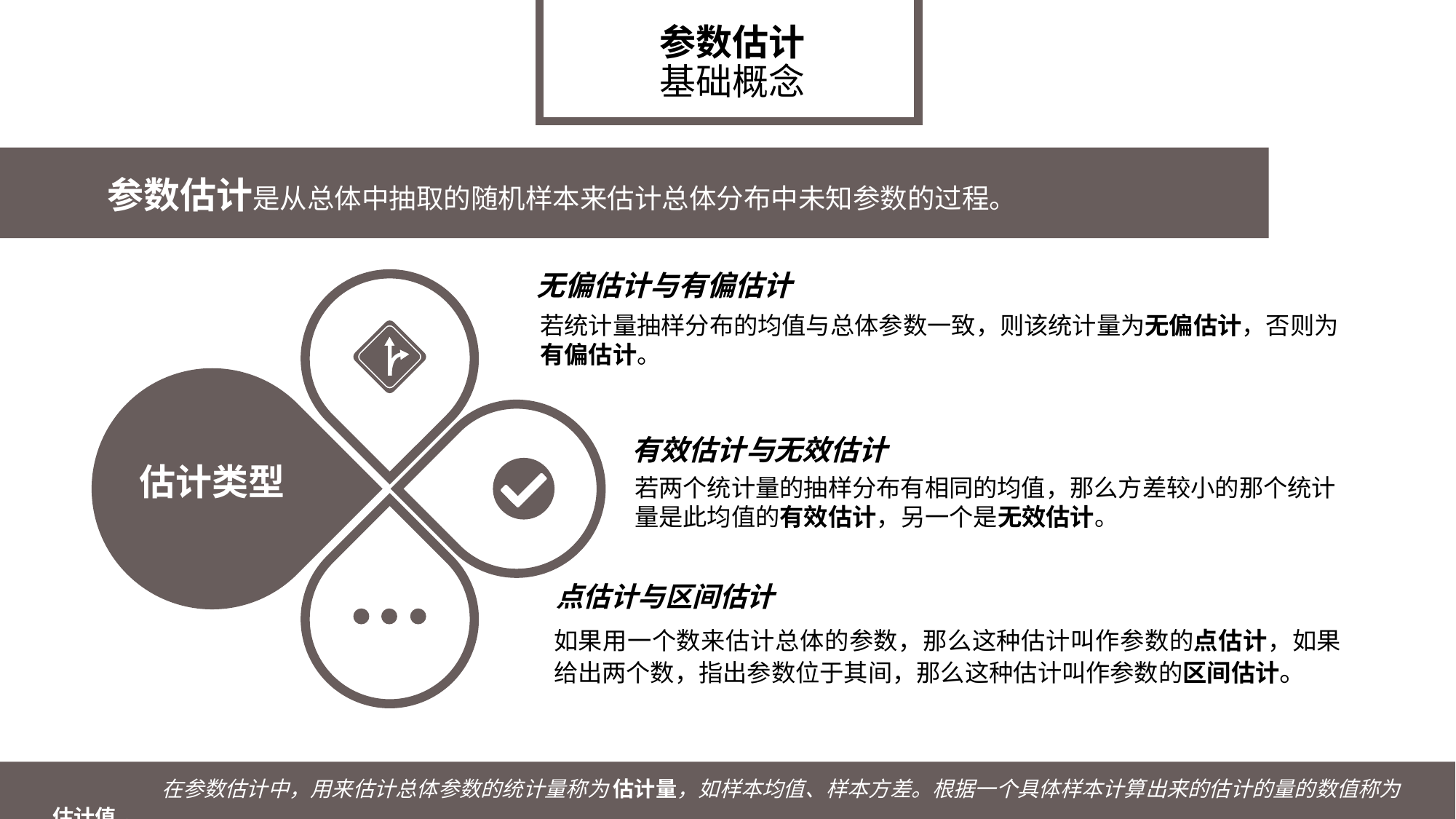

参数估计
基础概念

参数估计是从总体中抽取的随机样本来估计总体分布中未知参数的过程。
无偏估计与有偏估计
若统计量抽样分布的均值与总体参数一致，则该统计量为无偏估计，否则为有偏估计。
有效估计与无效估计
若两个统计量的抽样分布有相同的均值，那么方差较小的那个统计量是此均值的有效估计，另一个是无效估计。
点估计与区间估计
如果用一个数来估计总体的参数，那么这种估计叫作参数的点估计，如果给出两个数，指出参数位于其间，那么这种估计叫作参数的区间估计。

估计类型

	在参数估计中，用来估计总体参数的统计量称为 估计量，如样本均值、样本方差。根据一个具体样本计算出来的估计的量的数值称为 估计值 。